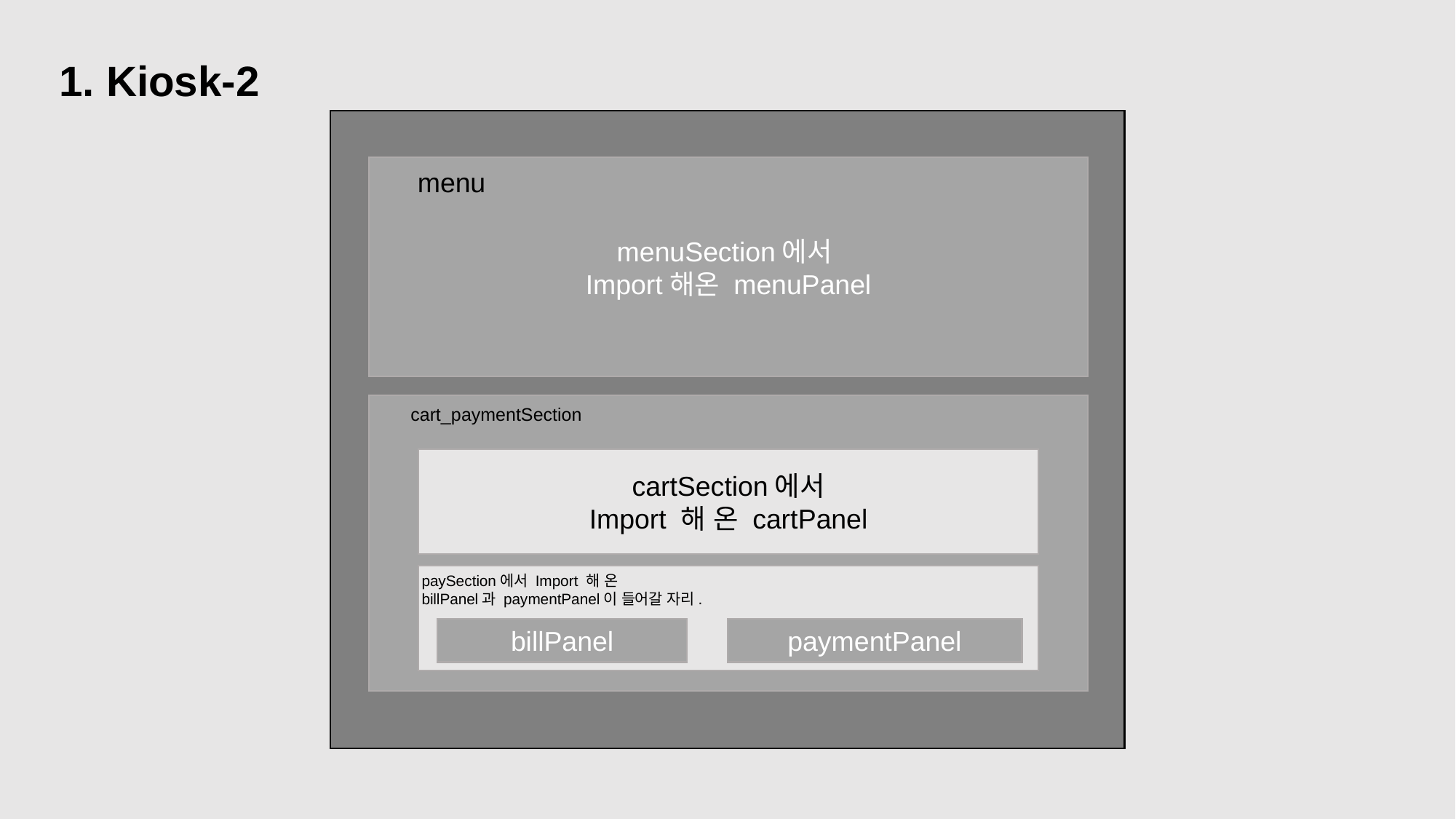

1. Kiosk-2

menuSection에서
Import해온 menuPanel
menu

cart_paymentSection
cartSection에서
Import 해 온 cartPanel

paySection에서 Import 해 온
billPanel과 paymentPanel이 들어갈 자리.

paymentPanel
billPanel